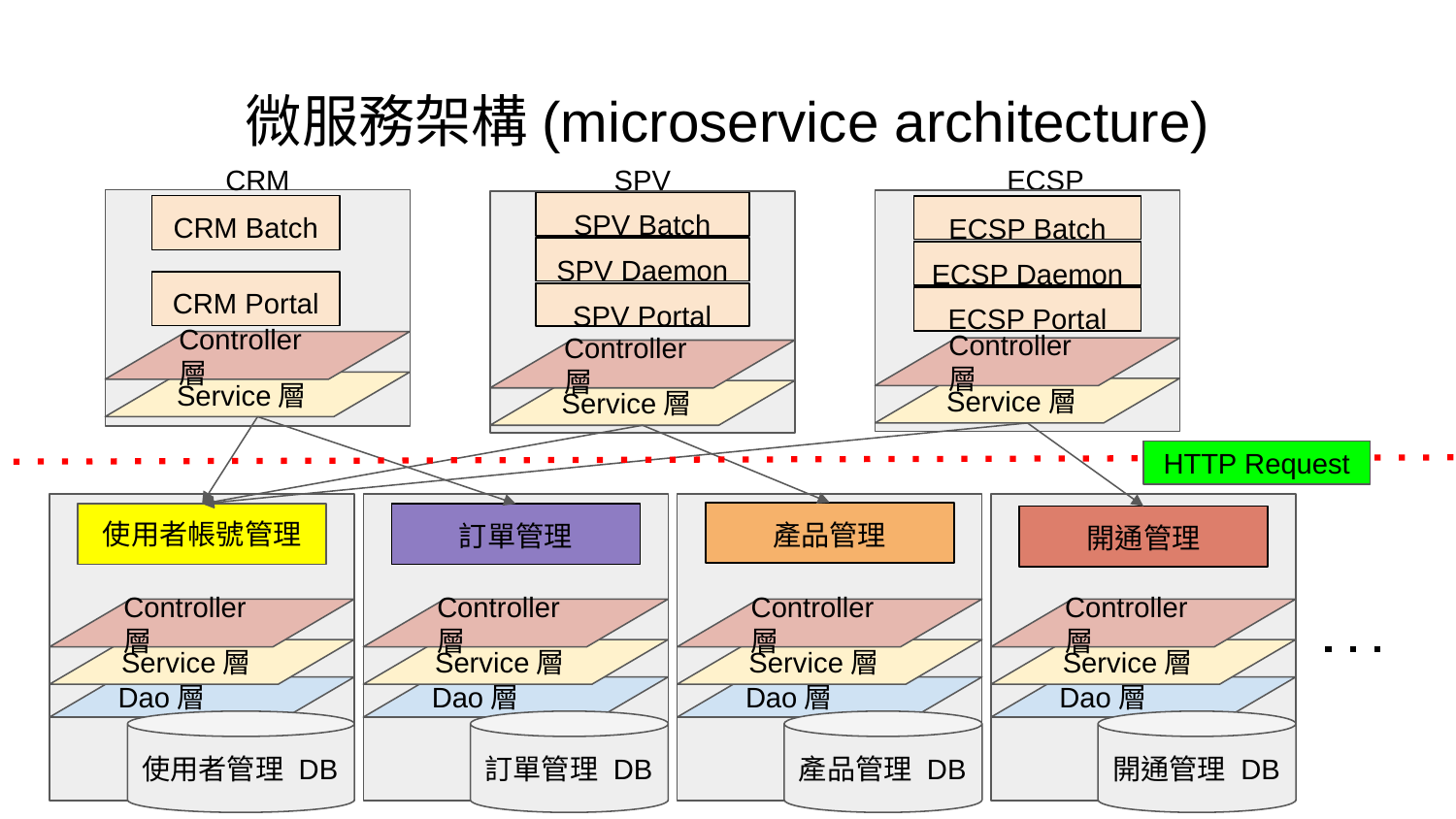

# 微服務架構(microservice architecture)
CRM
SPV
ECSP

ECSP Batch
ECSP Daemon
ECSP Portal
Controller層
Service層

SPV Batch
SPV Daemon
SPV Portal
Controller層
Service層
CRM Batch
CRM Portal
Controller層
Service層
HTTP Request

Controller層
Service層
Dao層
開通管理 DB
開通管理

Controller層
Service層
Dao層
使用者管理 DB
使用者帳號管理

Controller層
Service層
Dao層
訂單管理 DB
訂單管理

產品管理
Controller層
Service層
Dao層
產品管理 DB